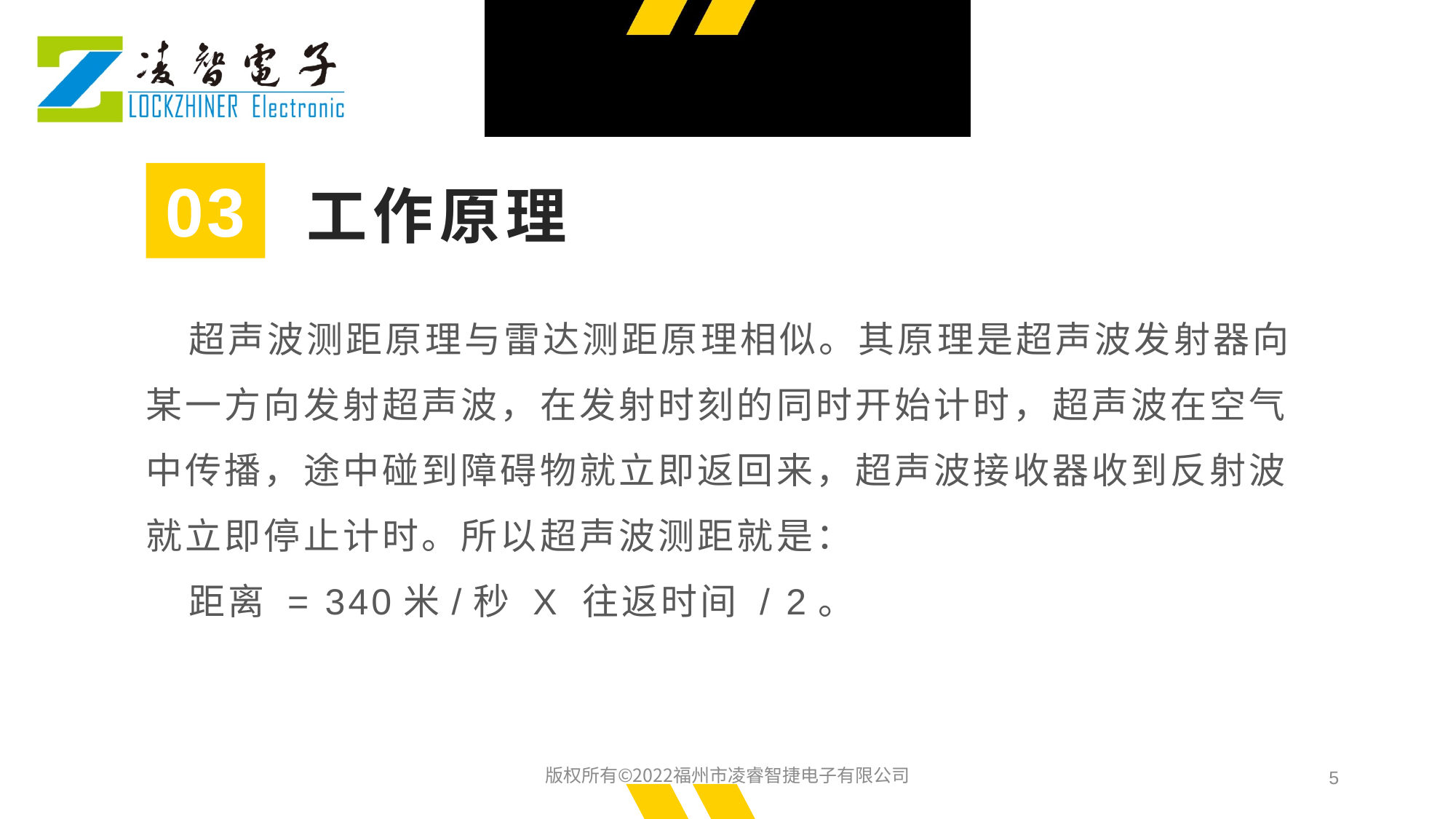

03
工作原理
   超声波测距原理与雷达测距原理相似。其原理是超声波发射器向某一方向发射超声波，在发射时刻的同时开始计时，超声波在空气中传播，途中碰到障碍物就立即返回来，超声波接收器收到反射波就立即停止计时。所以超声波测距就是：
   距离 = 340米/秒 X 往返时间 / 2。
版权所有©2022福州市凌睿智捷电子有限公司
5